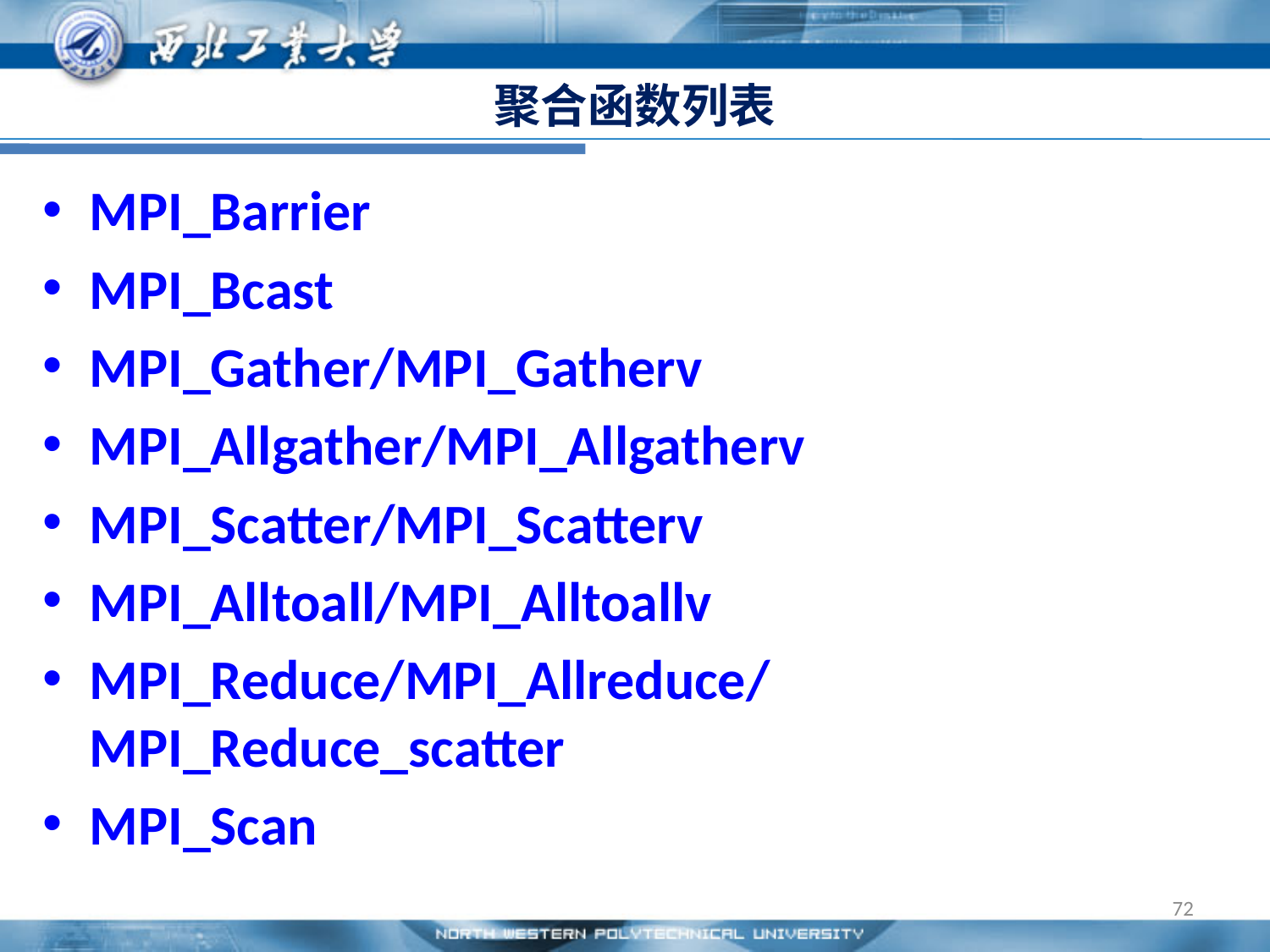

# 聚合函数列表
MPI_Barrier
MPI_Bcast
MPI_Gather/MPI_Gatherv
MPI_Allgather/MPI_Allgatherv
MPI_Scatter/MPI_Scatterv
MPI_Alltoall/MPI_Alltoallv
MPI_Reduce/MPI_Allreduce/MPI_Reduce_scatter
MPI_Scan

72